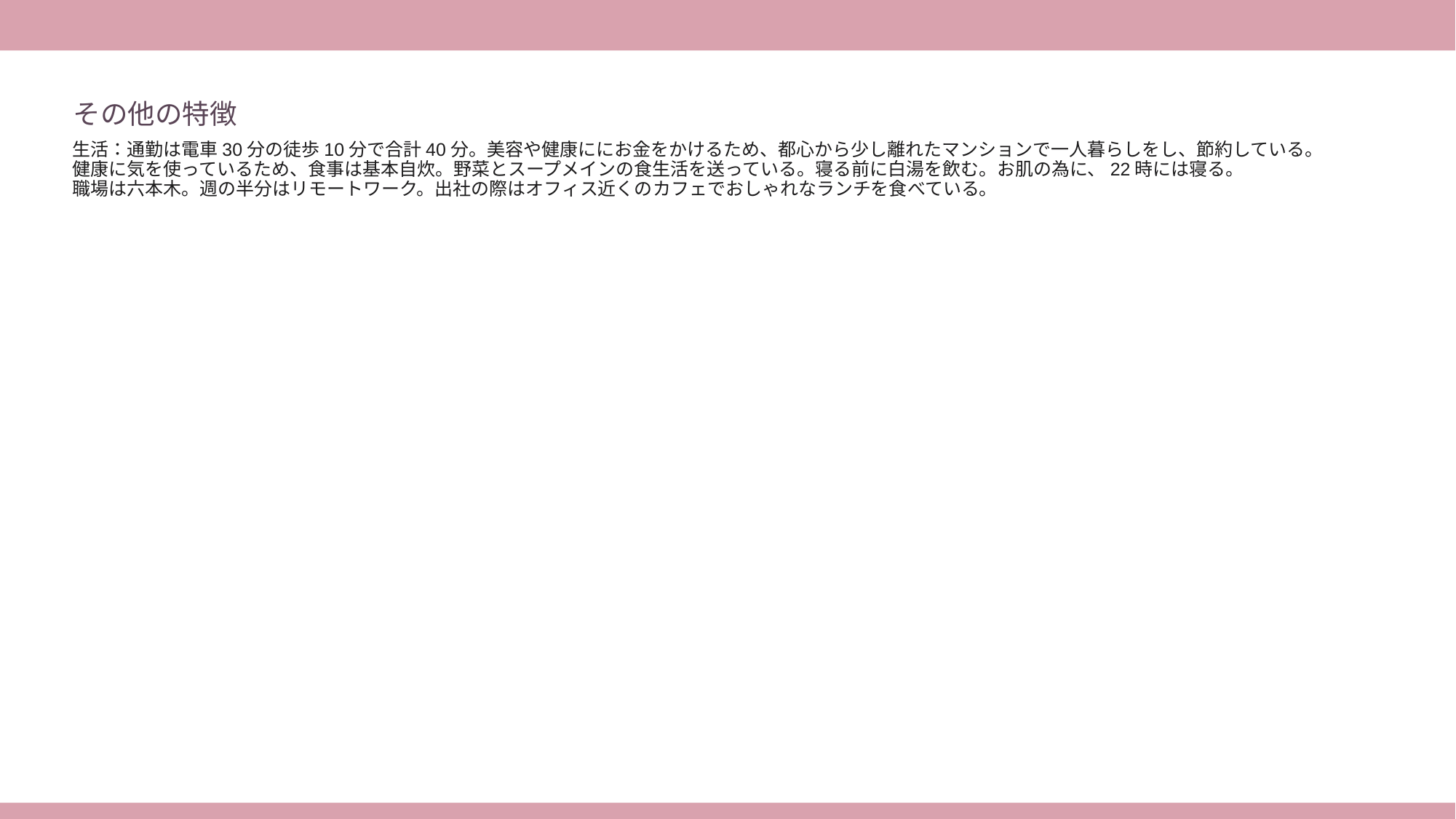

#
生活：通勤は電車30分の徒歩10分で合計40分。美容や健康ににお金をかけるため、都心から少し離れたマンションで一人暮らしをし、節約している。
健康に気を使っているため、食事は基本自炊。野菜とスープメインの食生活を送っている。寝る前に白湯を飲む。お肌の為に、22時には寝る。
職場は六本木。週の半分はリモートワーク。出社の際はオフィス近くのカフェでおしゃれなランチを食べている。